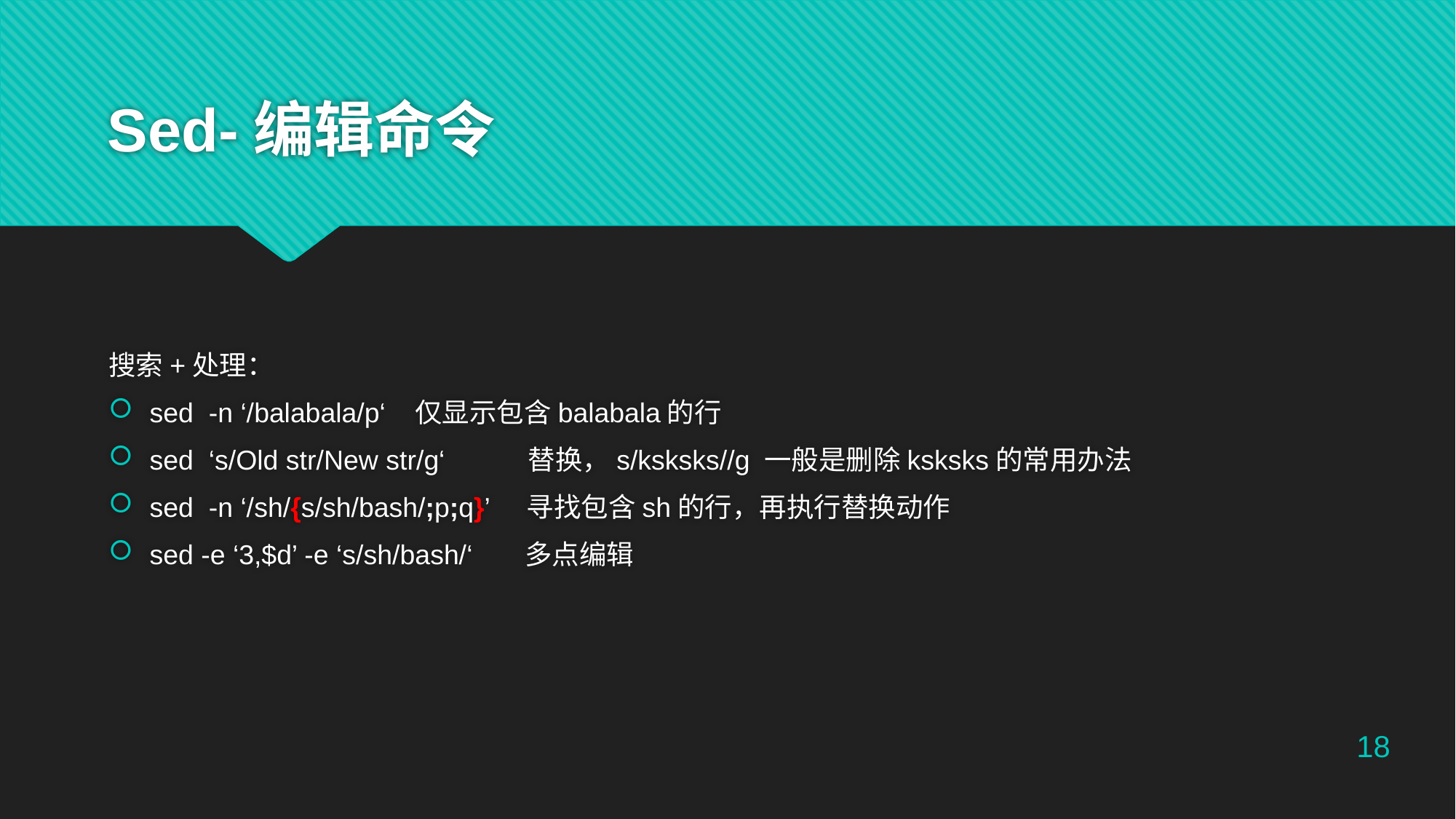

# Sed-编辑命令
搜索+处理：
sed  -n ‘/balabala/p‘   仅显示包含balabala的行
sed  ‘s/Old str/New str/g‘          替换，s/ksksks//g 一般是删除ksksks的常用办法
sed  -n ‘/sh/{s/sh/bash/;p;q}’    寻找包含sh的行，再执行替换动作
sed -e ‘3,$d’ -e ‘s/sh/bash/‘      多点编辑

18